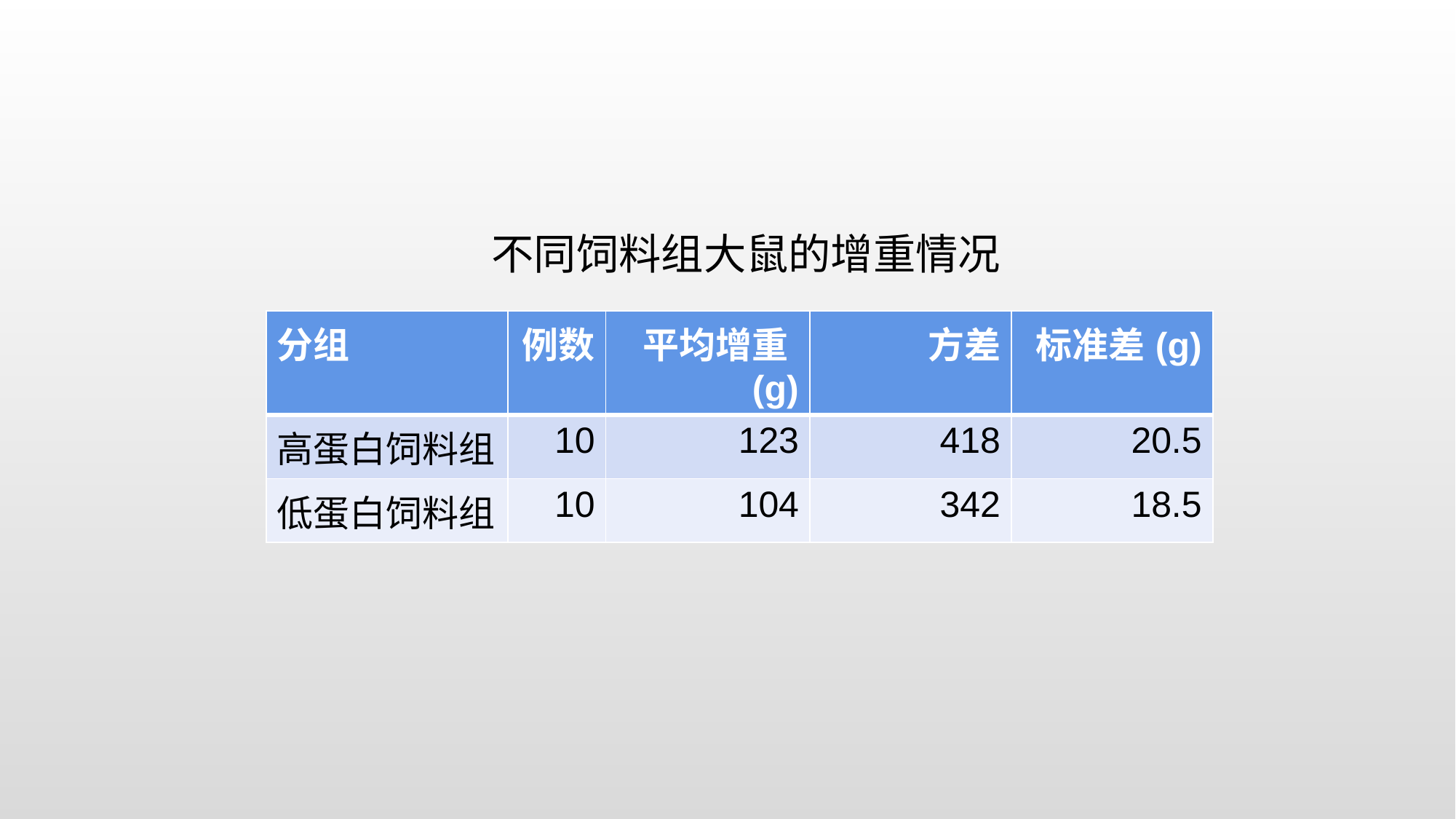

不同饲料组大鼠的增重情况
| 分组 | 例数 | 平均增重(g) | 方差 | 标准差(g) |
| --- | --- | --- | --- | --- |
| 高蛋白饲料组 | 10 | 123 | 418 | 20.5 |
| 低蛋白饲料组 | 10 | 104 | 342 | 18.5 |